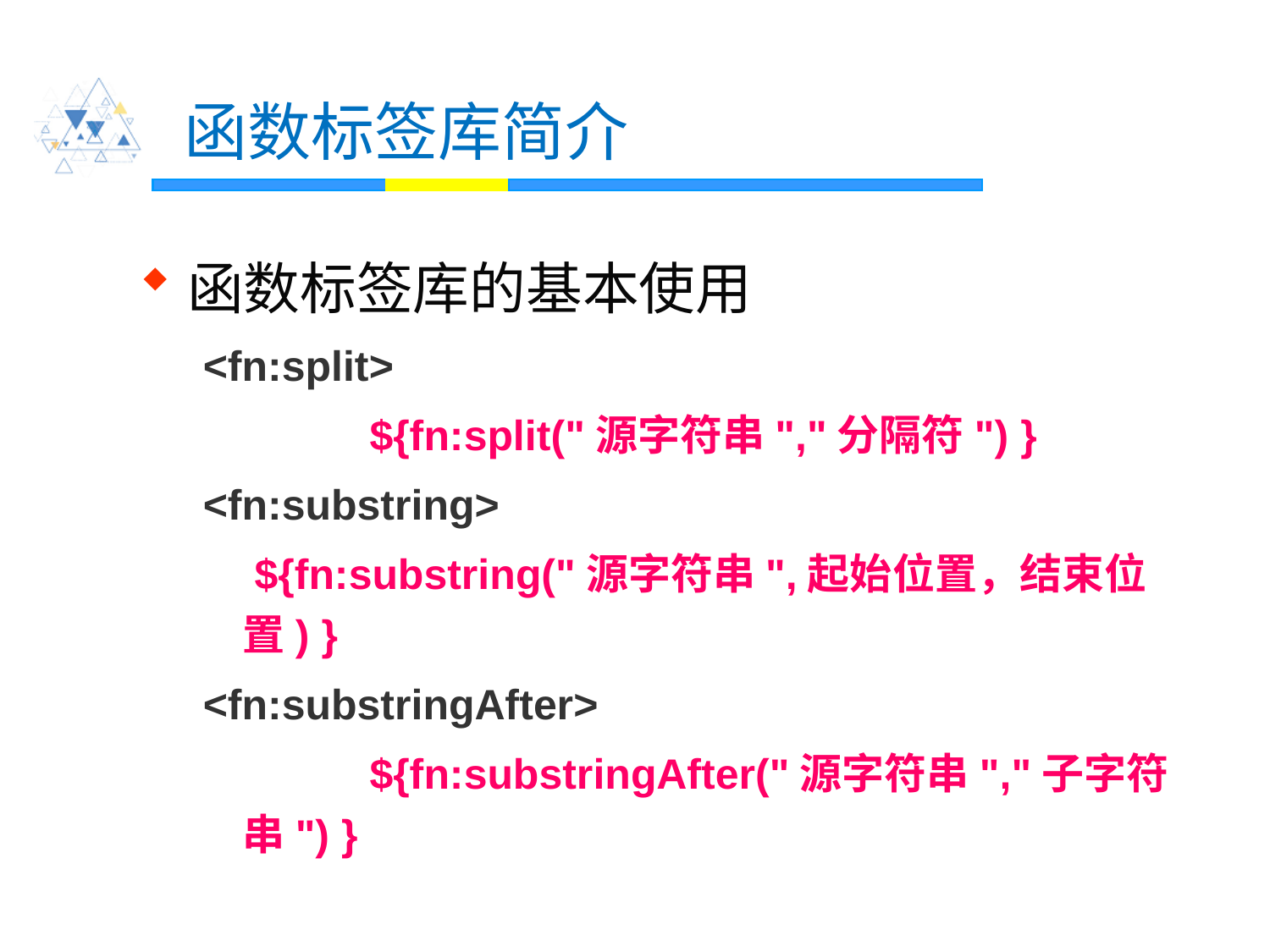

# 函数标签库简介
函数标签库的基本使用
<fn:split>
		${fn:split("源字符串","分隔符") }
<fn:substring>
	 ${fn:substring("源字符串",起始位置，结束位置) }
<fn:substringAfter>
		${fn:substringAfter("源字符串","子字符串") }